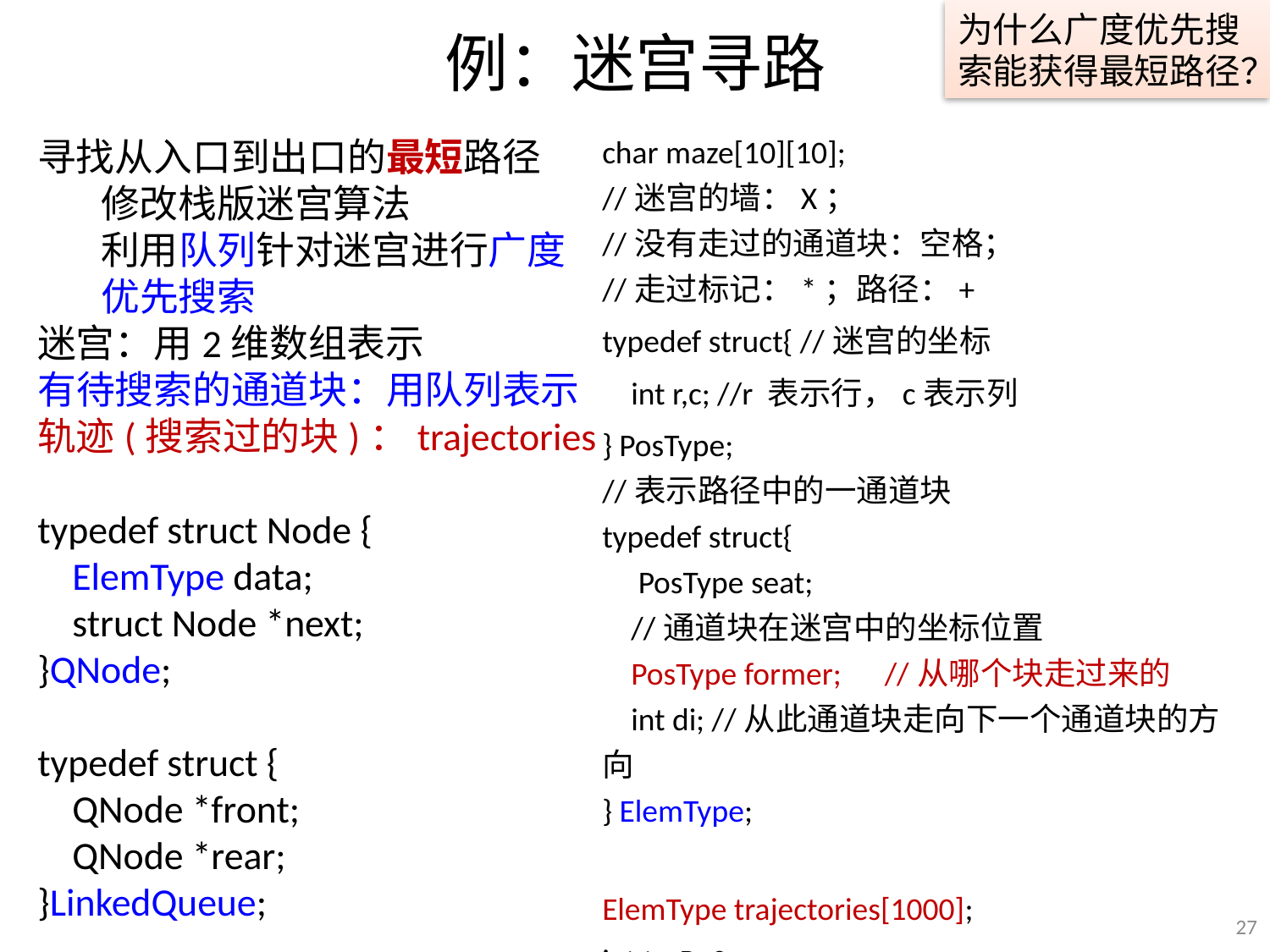

# 例：迷宫寻路
为什么广度优先搜索能获得最短路径？
char maze[10][10];
//迷宫的墙：X；
//没有走过的通道块：空格；
//走过标记：*；路径：+
typedef struct{ //迷宫的坐标
    int r,c; //r 表示行，c表示列
} PosType;
//表示路径中的一通道块
typedef struct{
     PosType seat;
    //通道块在迷宫中的坐标位置
    PosType former;      //从哪个块走过来的
    int di; //从此通道块走向下一个通道块的方向
} ElemType;

ElemType trajectories[1000];
int traP=0;
寻找从入口到出口的最短路径
修改栈版迷宫算法
利用队列针对迷宫进行广度优先搜索
迷宫：用2维数组表示
有待搜索的通道块：用队列表示
轨迹(搜索过的块)：trajectories

typedef struct Node {
    ElemType data;
    struct Node *next;
}QNode;

typedef struct {
    QNode *front;
    QNode *rear;
}LinkedQueue;

27